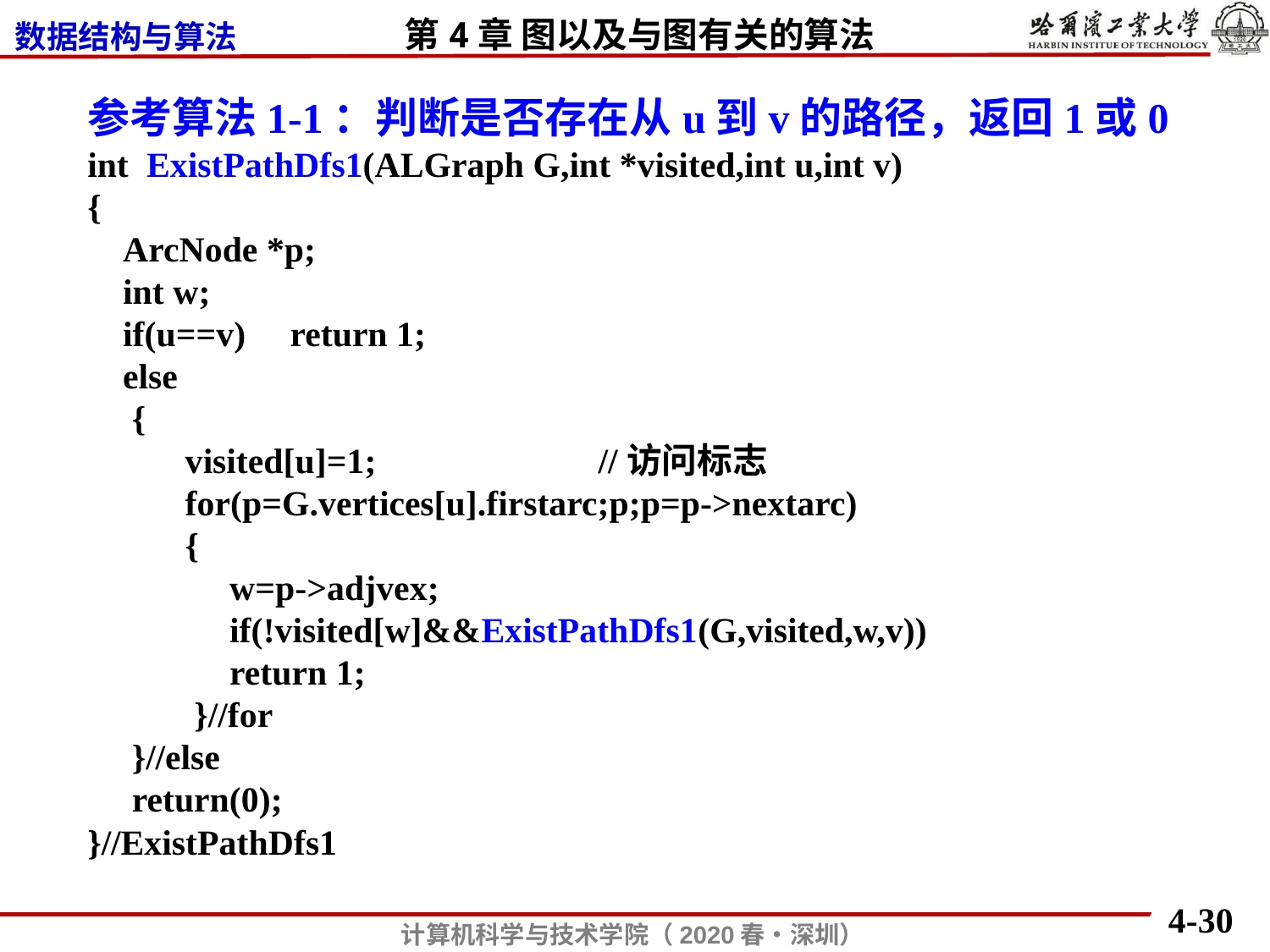

参考算法1-1：判断是否存在从u到v的路径，返回1或0
int  ExistPathDfs1(ALGraph G,int *visited,int u,int v)
{
    ArcNode *p;
    int w;
    if(u==v)     return 1;
    else
     {
           visited[u]=1;                         //访问标志
           for(p=G.vertices[u].firstarc;p;p=p->nextarc)
           {
                w=p->adjvex;
                if(!visited[w]&&ExistPathDfs1(G,visited,w,v))
                return 1;
            }//for
     }//else
     return(0);
}//ExistPathDfs1